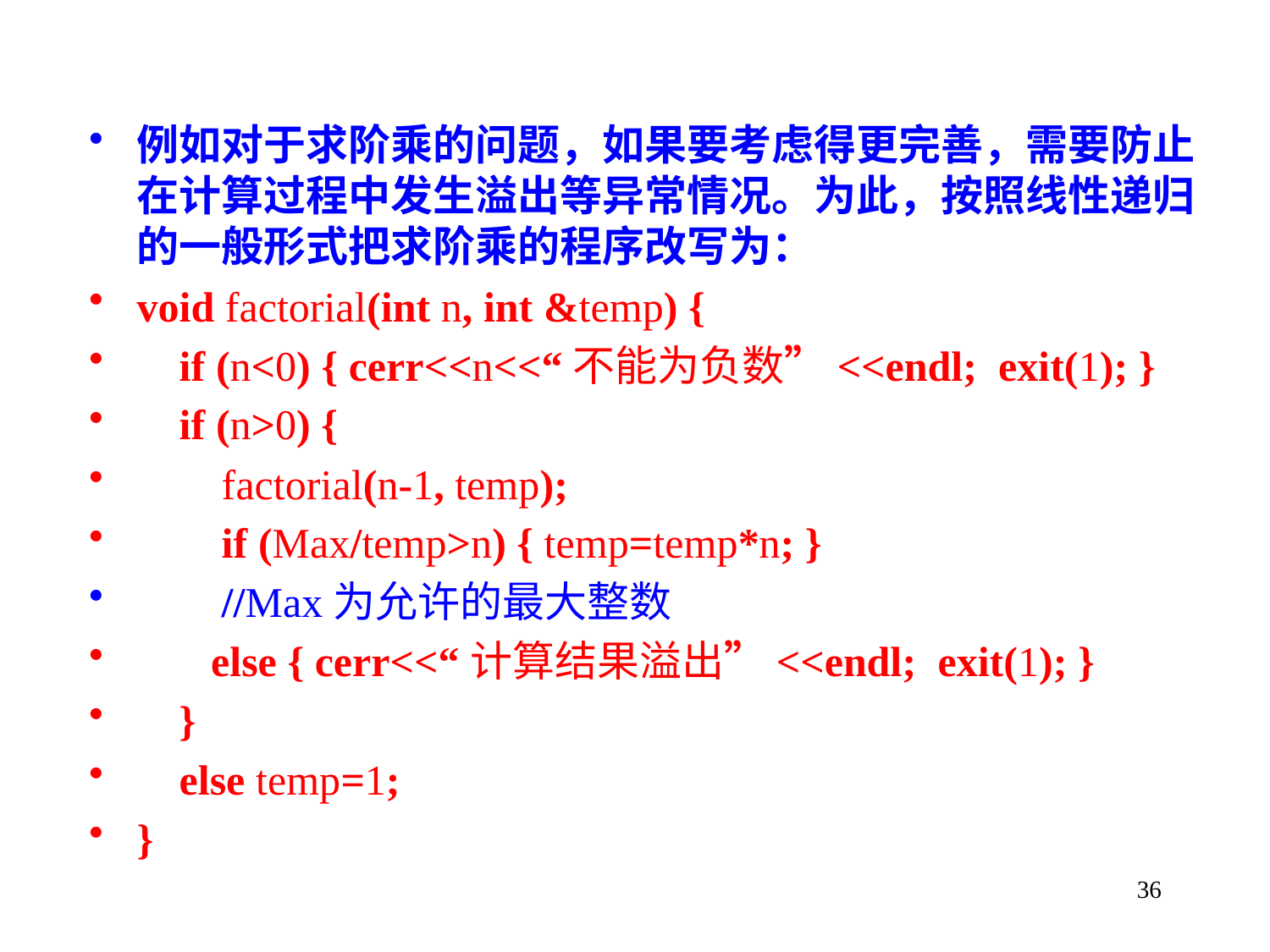

例如对于求阶乘的问题，如果要考虑得更完善，需要防止在计算过程中发生溢出等异常情况。为此，按照线性递归的一般形式把求阶乘的程序改写为：
void factorial(int n, int &temp) {
    if (n<0) { cerr<<n<<“不能为负数”<<endl;  exit(1); }
    if (n>0) {
        factorial(n-1, temp);
        if (Max/temp>n) { temp=temp*n; }
        //Max为允许的最大整数
       else { cerr<<“计算结果溢出”<<endl;  exit(1); }
    }
    else temp=1;
}

36